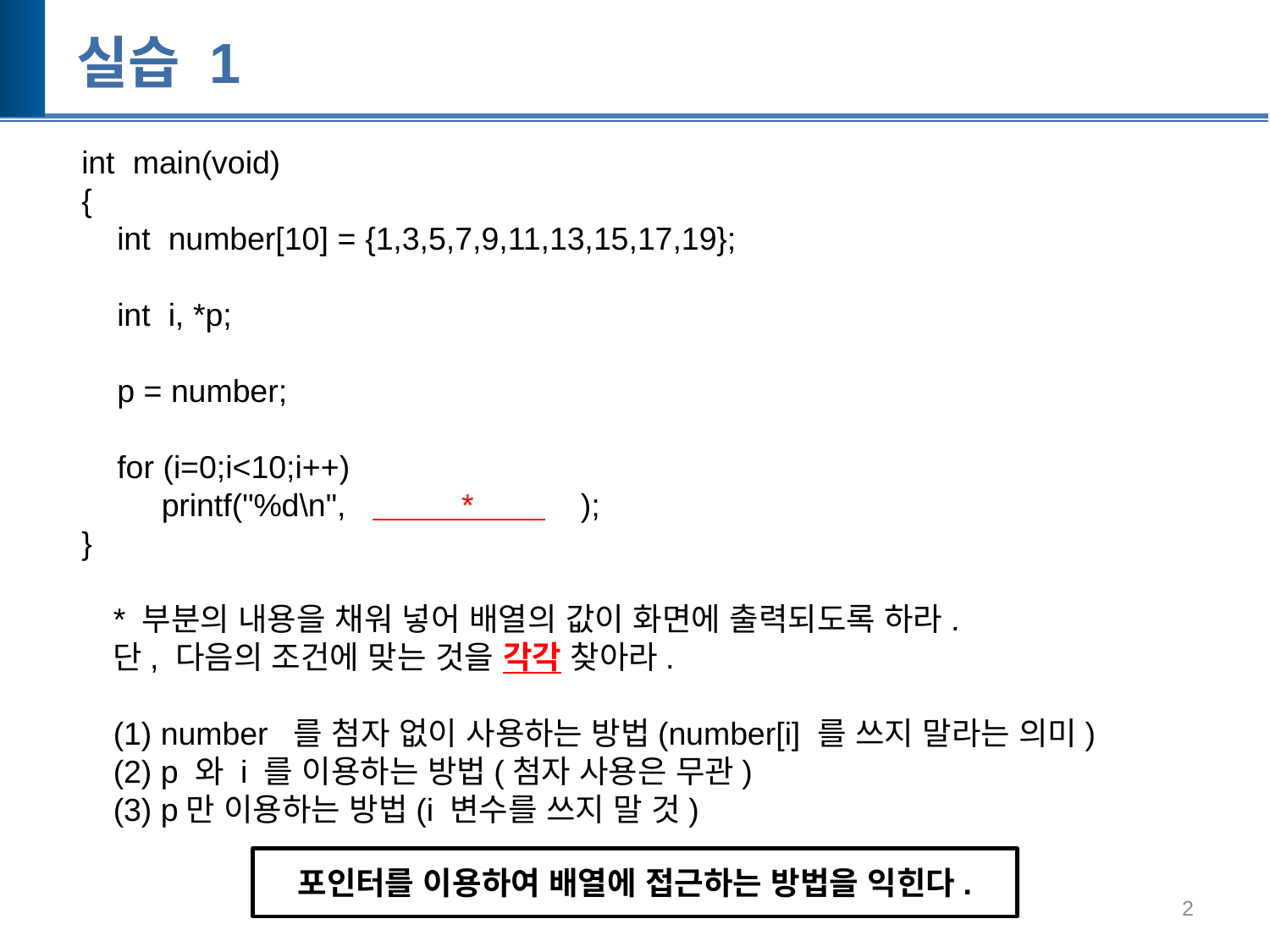

# 실습 1
int  main(void)
{
    int  number[10] = {1,3,5,7,9,11,13,15,17,19};

    int  i, *p;

    p = number;

    for (i=0;i<10;i++)
         printf("%d\n",             *            );
}

* 부분의 내용을 채워 넣어 배열의 값이 화면에 출력되도록 하라.
단, 다음의 조건에 맞는 것을 각각 찾아라.

number  를 첨자 없이 사용하는 방법(number[i] 를 쓰지 말라는 의미)
p 와 i 를 이용하는 방법(첨자 사용은 무관)
p만 이용하는 방법(i 변수를 쓰지 말 것)

포인터를 이용하여 배열에 접근하는 방법을 익힌다.
2